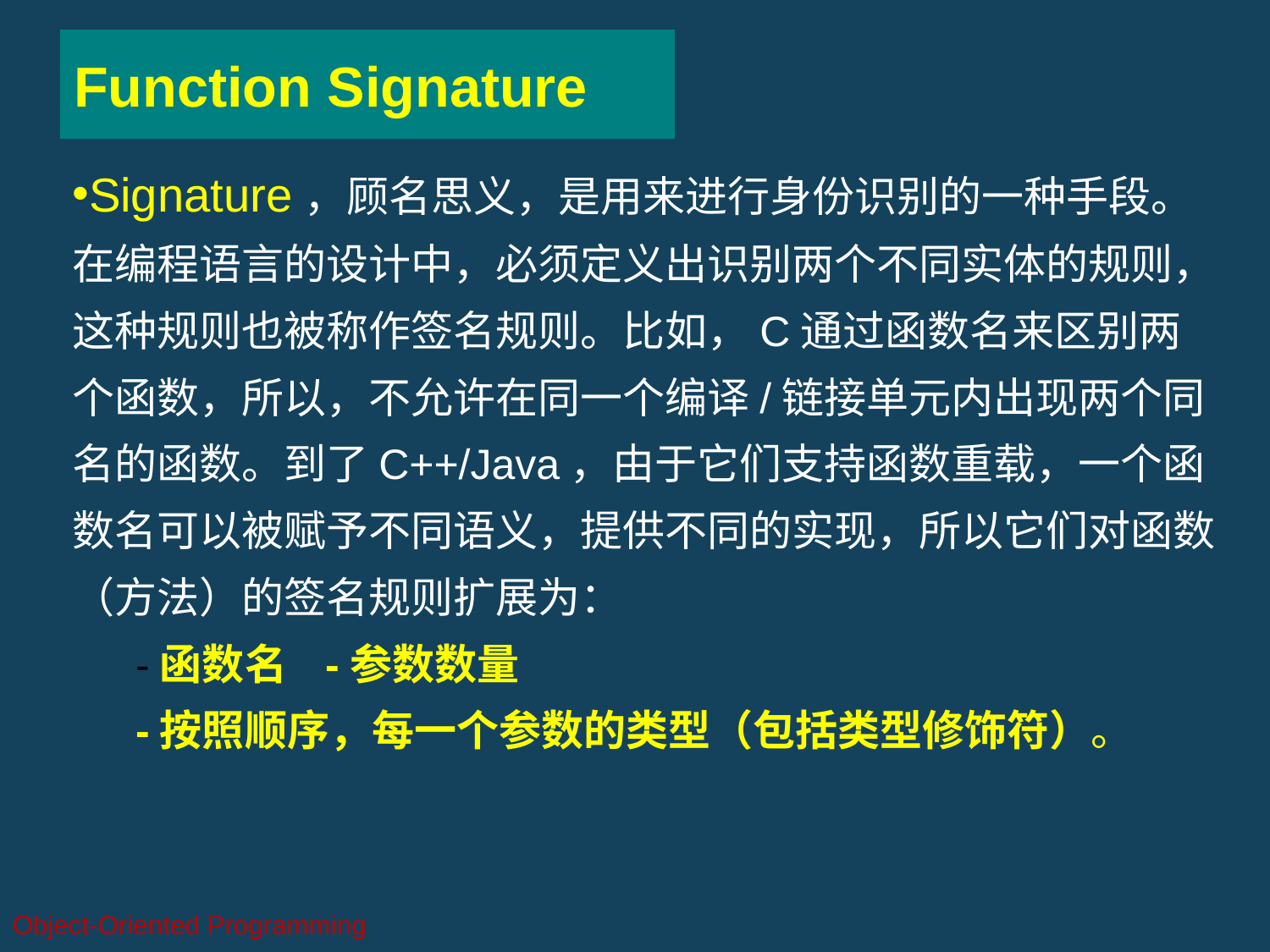

# Function Signature
Signature，顾名思义，是用来进行身份识别的一种手段。在编程语言的设计中，必须定义出识别两个不同实体的规则，这种规则也被称作签名规则。比如，C通过函数名来区别两个函数，所以，不允许在同一个编译/链接单元内出现两个同名的函数。到了C++/Java，由于它们支持函数重载，一个函数名可以被赋予不同语义，提供不同的实现，所以它们对函数（方法）的签名规则扩展为：
-函数名   -参数数量
-按照顺序，每一个参数的类型（包括类型修饰符）。
Object-Oriented Programming